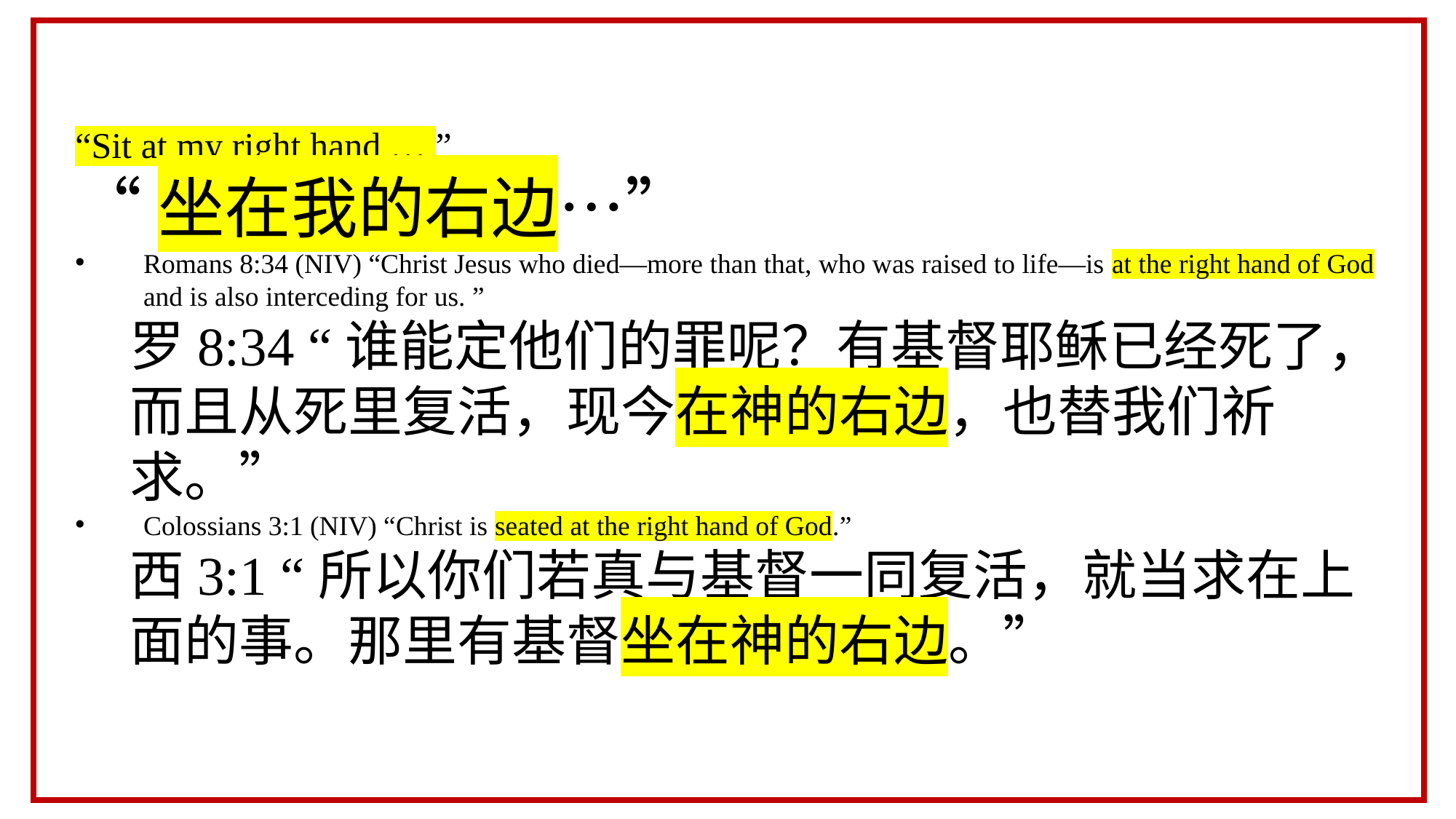

“Sit at my right hand … ”
“坐在我的右边…”
Romans 8:34 (NIV) “Christ Jesus who died—more than that, who was raised to life—is at the right hand of God and is also interceding for us. ”
罗8:34 “谁能定他们的罪呢？有基督耶稣已经死了，而且从死里复活，现今在神的右边，也替我们祈求。”
Colossians 3:1 (NIV) “Christ is seated at the right hand of God.”
西3:1 “所以你们若真与基督一同复活，就当求在上面的事。那里有基督坐在神的右边。”